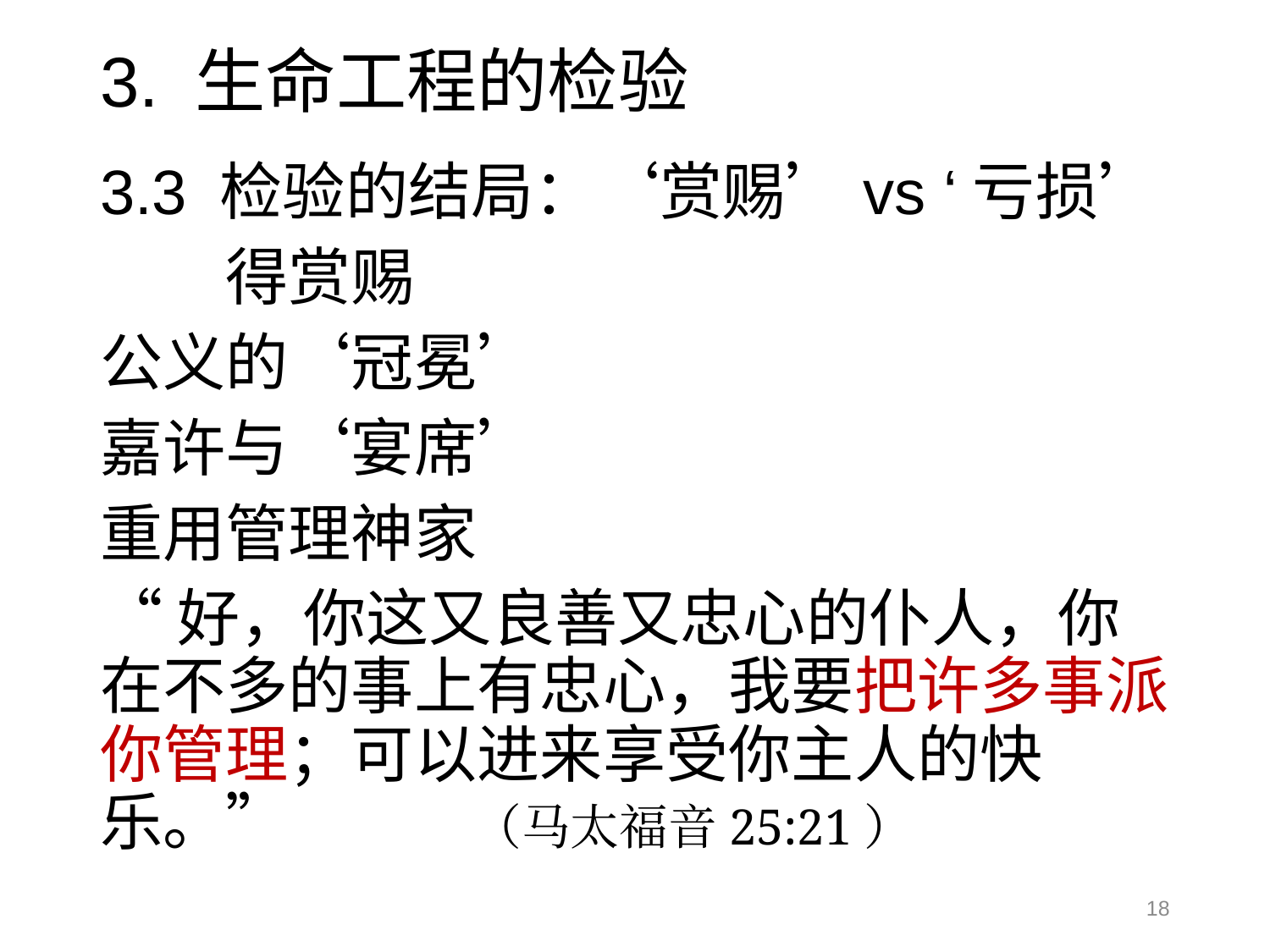

# 3. 生命工程的检验
3.3 检验的结局：‘赏赐’vs ‘亏损’
	得赏赐
公义的‘冠冕’
嘉许与‘宴席’
重用管理神家
“好，你这又良善又忠心的仆人，你在不多的事上有忠心，我要把许多事派你管理；可以进来享受你主人的快乐。”             （马太福音25:21）
18